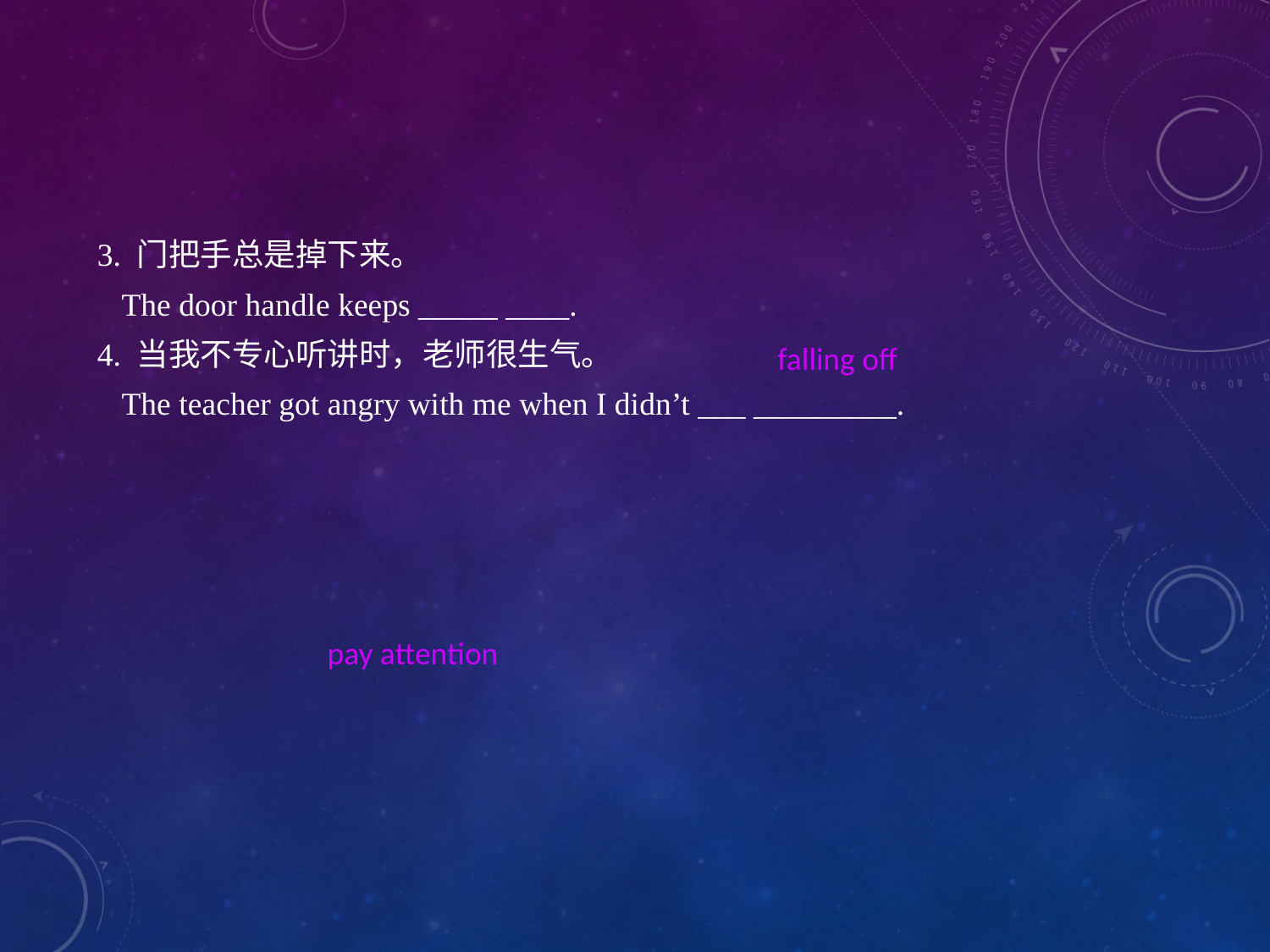

3. 门把手总是掉下来。
   The door handle keeps _____ ____.
4. 当我不专心听讲时，老师很生气。
   The teacher got angry with me when I didn’t ___ _________.
falling off
pay attention